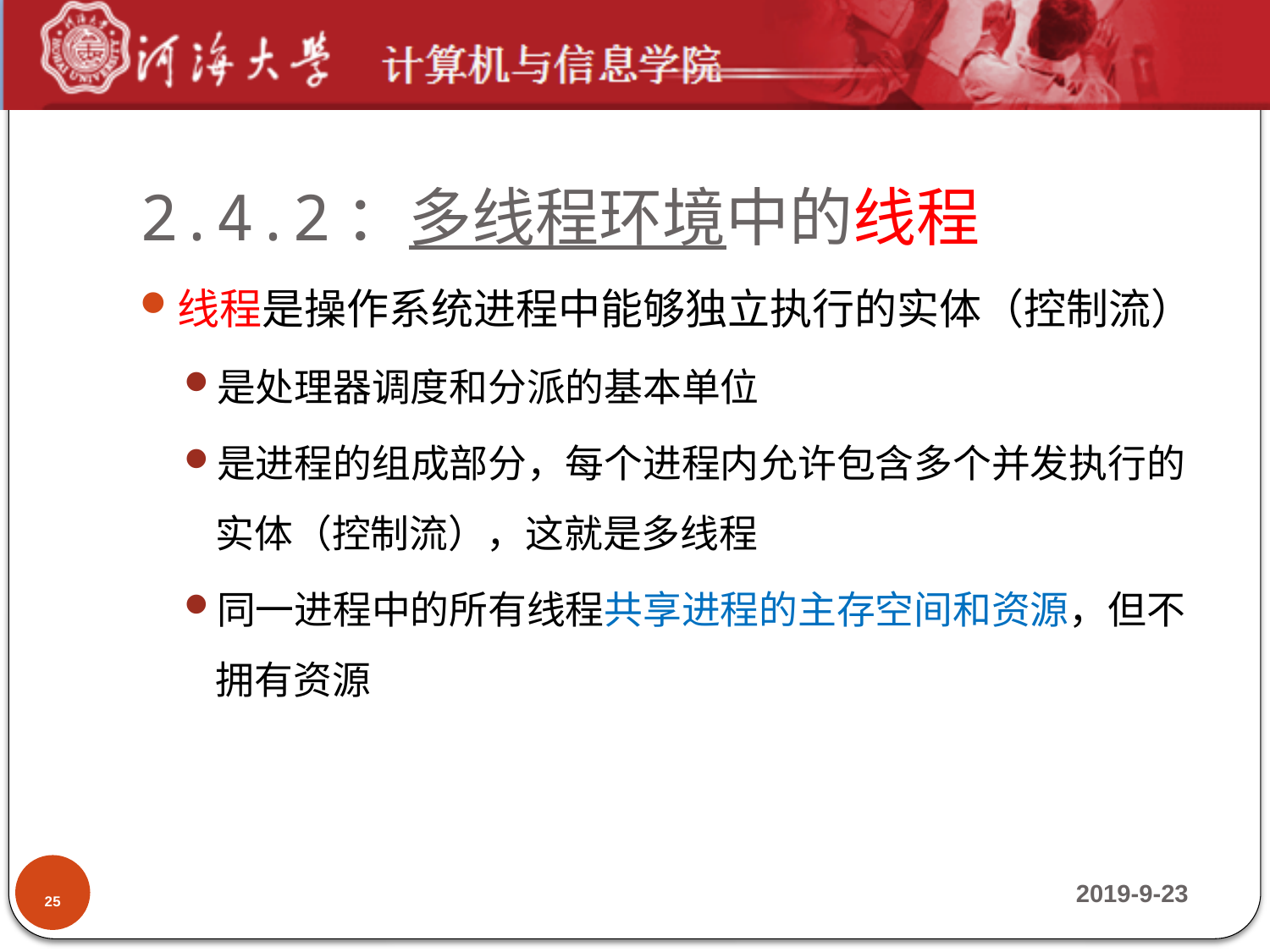

# 2.4.2：多线程环境中的线程
线程是操作系统进程中能够独立执行的实体（控制流）
是处理器调度和分派的基本单位
是进程的组成部分，每个进程内允许包含多个并发执行的实体（控制流），这就是多线程
同一进程中的所有线程共享进程的主存空间和资源，但不拥有资源

25
2019-9-23